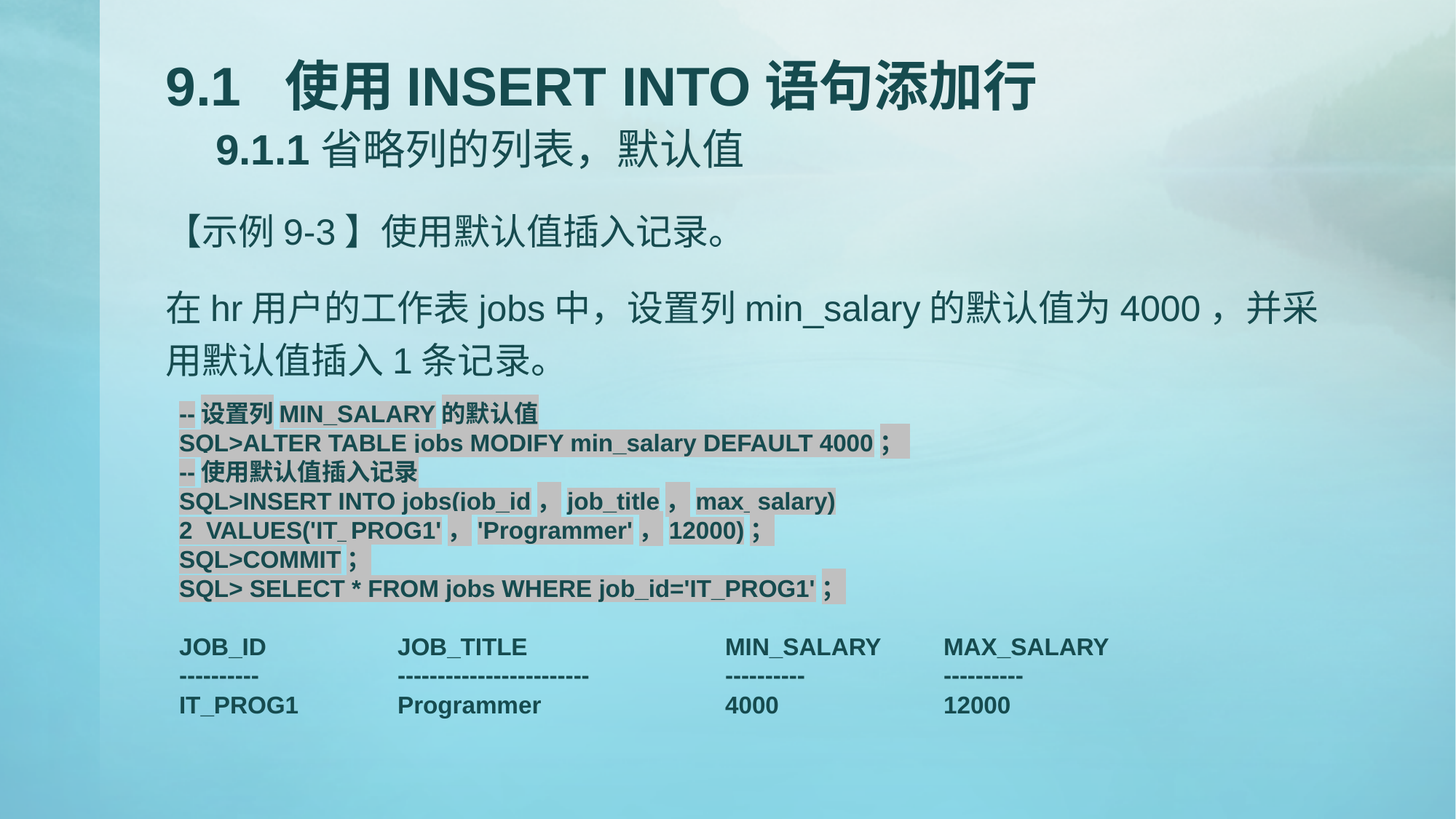

# 9.1  使用INSERT INTO语句添加行 9.1.1省略列的列表，默认值
【示例9-3】使用默认值插入记录。
在hr用户的工作表jobs中，设置列min_salary的默认值为4000，并采用默认值插入1条记录。
--设置列MIN_SALARY的默认值
SQL>ALTER TABLE jobs MODIFY min_salary DEFAULT 4000；
--使用默认值插入记录
SQL>INSERT INTO jobs(job_id，job_title，max_salary)
2  VALUES('IT_PROG1'，'Programmer'，12000)；
SQL>COMMIT；
SQL> SELECT * FROM jobs WHERE job_id='IT_PROG1'；

JOB_ID		JOB_TITLE		MIN_SALARY	MAX_SALARY
----------		------------------------		----------		----------
IT_PROG1	Programmer		4000		12000